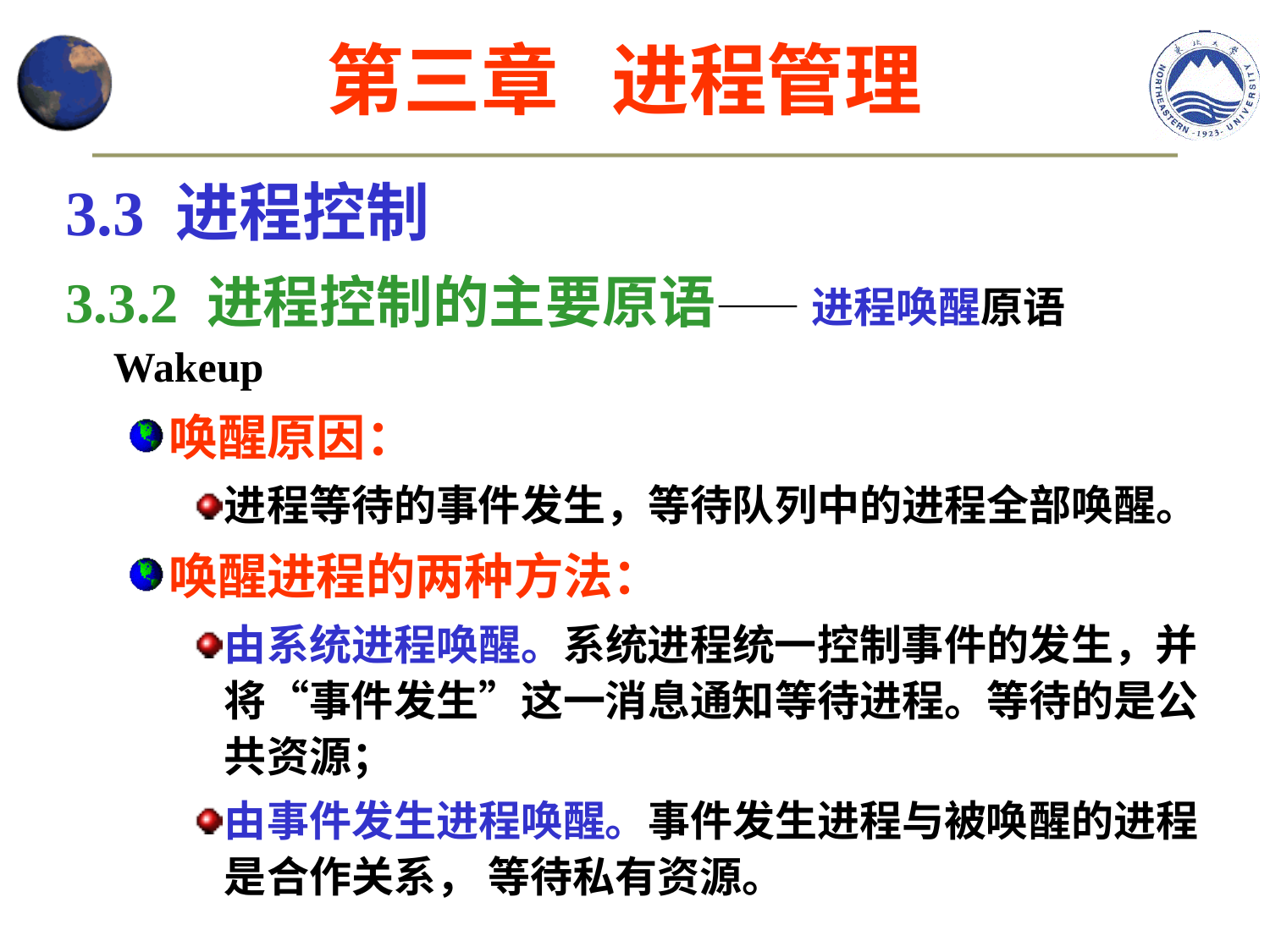

第三章   进程管理
3.3 进程控制
3.3.2 进程控制的主要原语—— 进程唤醒原语Wakeup
唤醒原因：
进程等待的事件发生，等待队列中的进程全部唤醒。
唤醒进程的两种方法：
由系统进程唤醒。系统进程统一控制事件的发生，并将“事件发生”这一消息通知等待进程。等待的是公共资源；
由事件发生进程唤醒。事件发生进程与被唤醒的进程是合作关系， 等待私有资源。